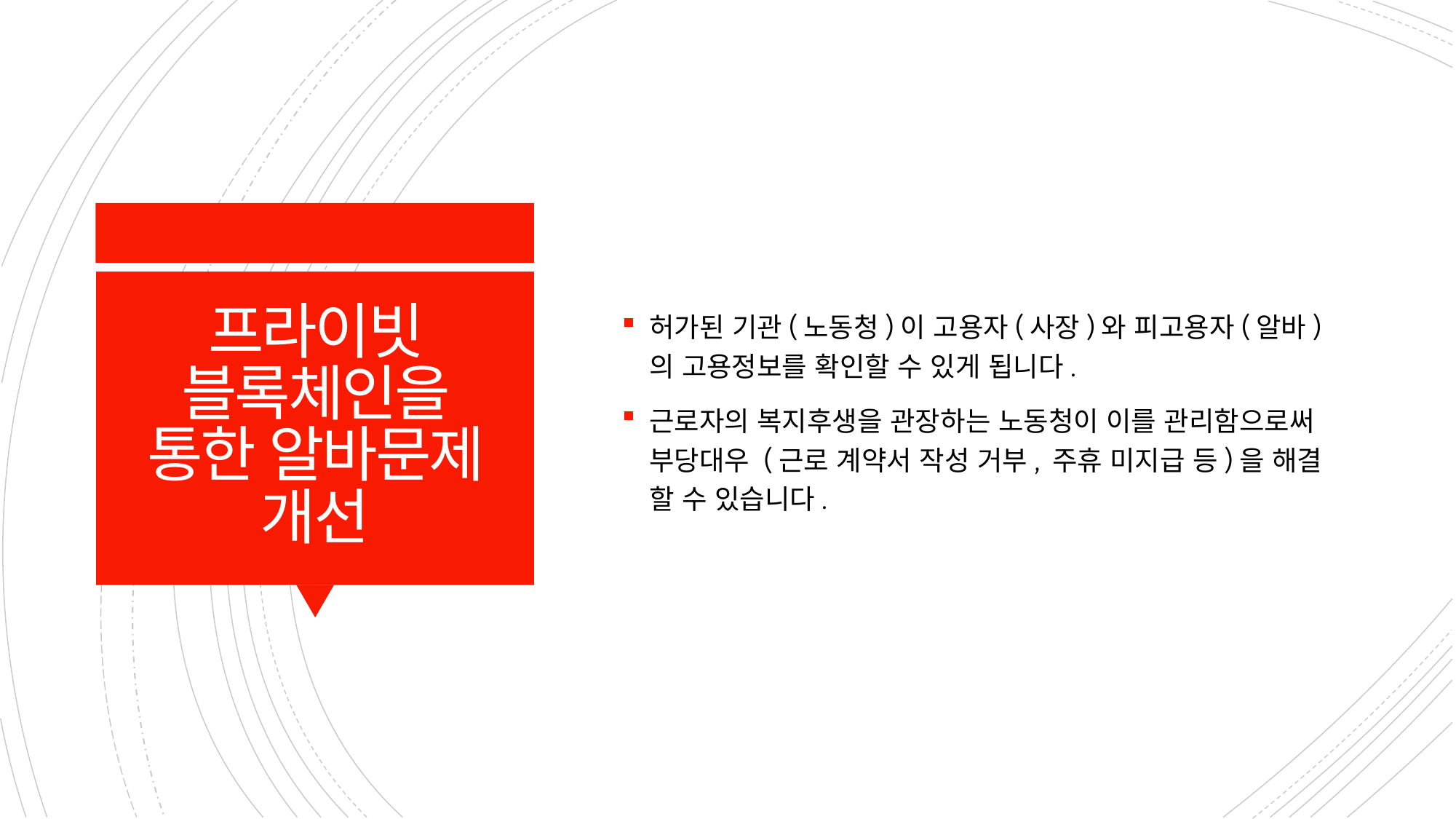

허가된 기관(노동청)이 고용자(사장)와 피고용자(알바)의 고용정보를 확인할 수 있게 됩니다.
근로자의 복지후생을 관장하는 노동청이 이를 관리함으로써 부당대우 (근로 계약서 작성 거부, 주휴 미지급 등)을 해결 할 수 있습니다.
# 프라이빗 블록체인을 통한 알바문제 개선